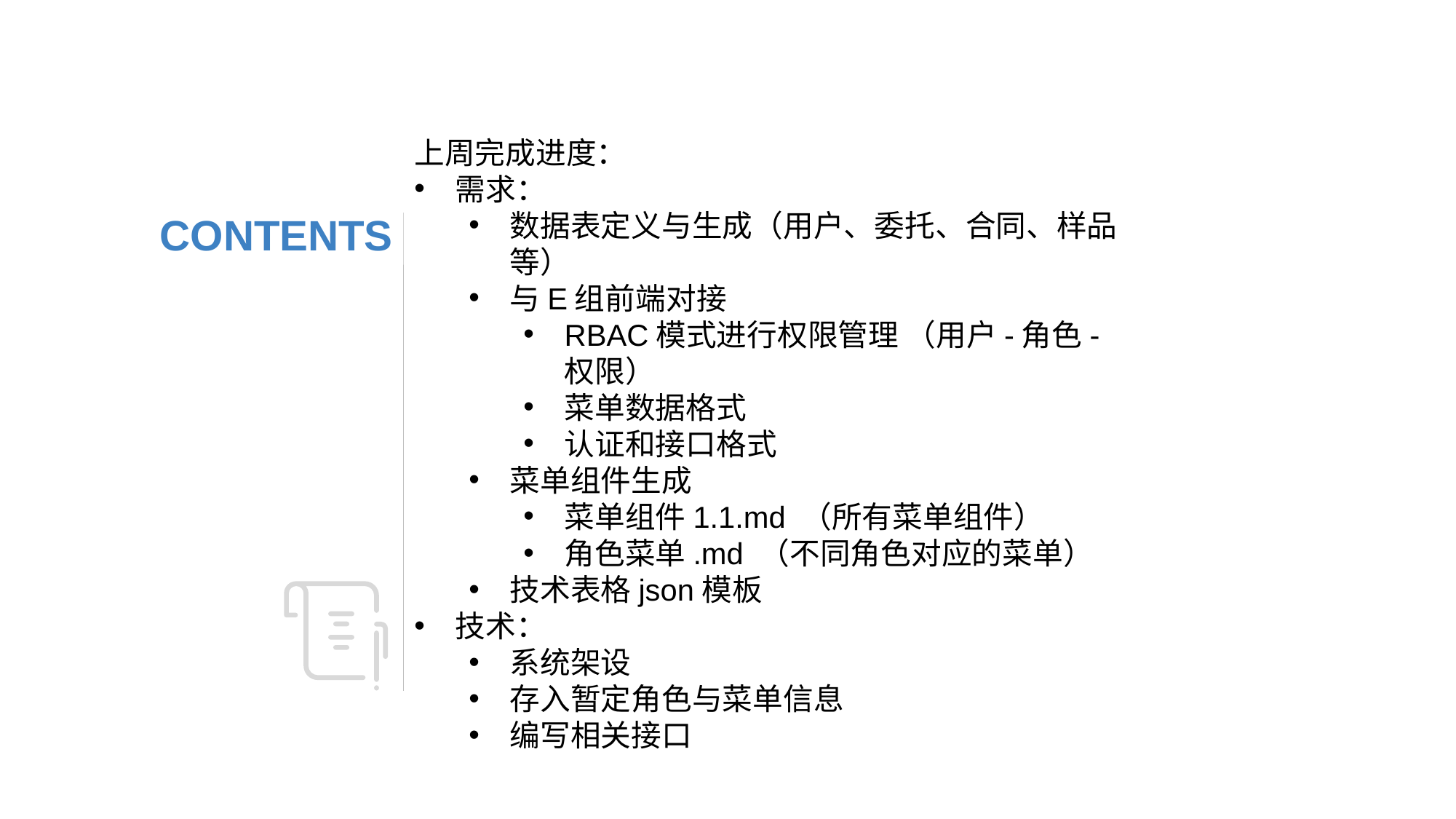

上周完成进度：
需求：
数据表定义与生成（用户、委托、合同、样品等）
与E组前端对接
RBAC模式进⾏权限管理 （用户-角色-权限）
菜单数据格式
认证和接口格式
菜单组件生成
菜单组件1.1.md （所有菜单组件）
角色菜单.md （不同角色对应的菜单）
技术表格json模板
技术：
系统架设
存入暂定角色与菜单信息
编写相关接口
CONTENTS